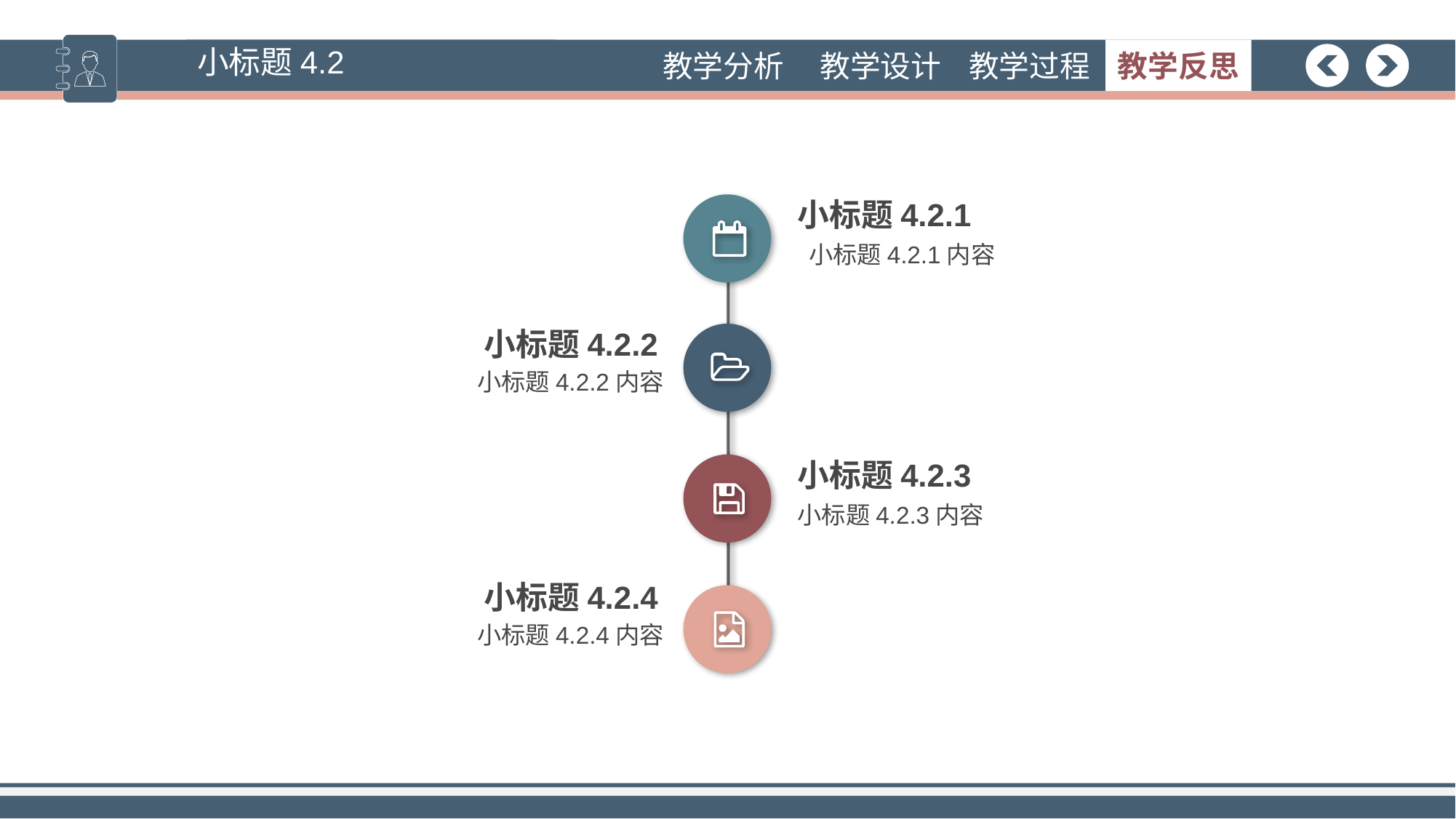

小标题4.2
小标题4.2.1
 小标题4.2.1内容

小标题4.2.2
小标题4.2.2内容
小标题4.2.3
小标题4.2.3内容
小标题4.2.4
小标题4.2.4内容